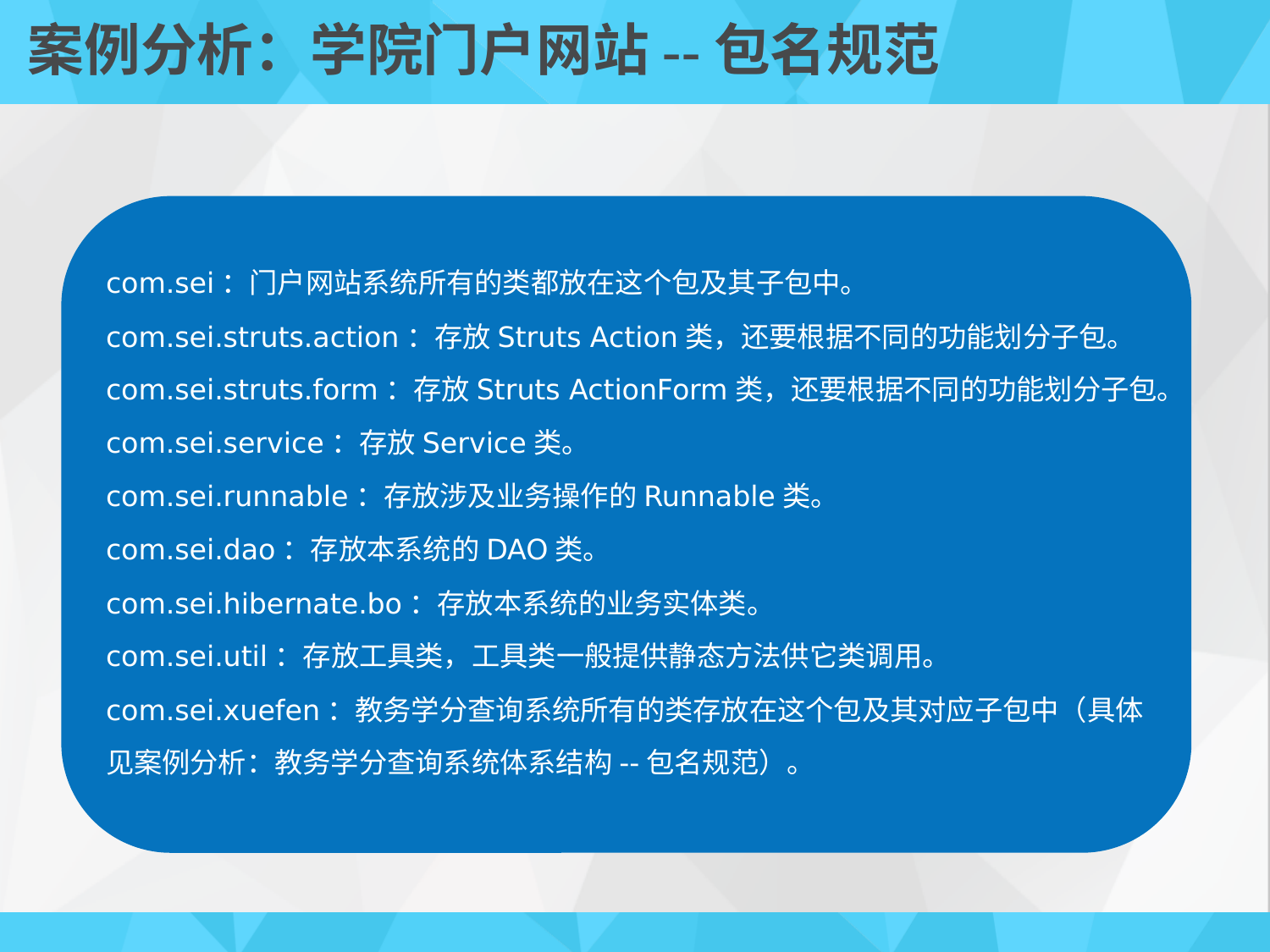

# 案例分析：学院门户网站--包名规范
com.sei：门户网站系统所有的类都放在这个包及其子包中。
com.sei.struts.action：存放Struts Action类，还要根据不同的功能划分子包。
com.sei.struts.form：存放Struts ActionForm类，还要根据不同的功能划分子包。
com.sei.service：存放Service类。
com.sei.runnable：存放涉及业务操作的Runnable类。
com.sei.dao：存放本系统的DAO类。
com.sei.hibernate.bo：存放本系统的业务实体类。
com.sei.util：存放工具类，工具类一般提供静态方法供它类调用。
com.sei.xuefen：教务学分查询系统所有的类存放在这个包及其对应子包中（具体
见案例分析：教务学分查询系统体系结构--包名规范）。